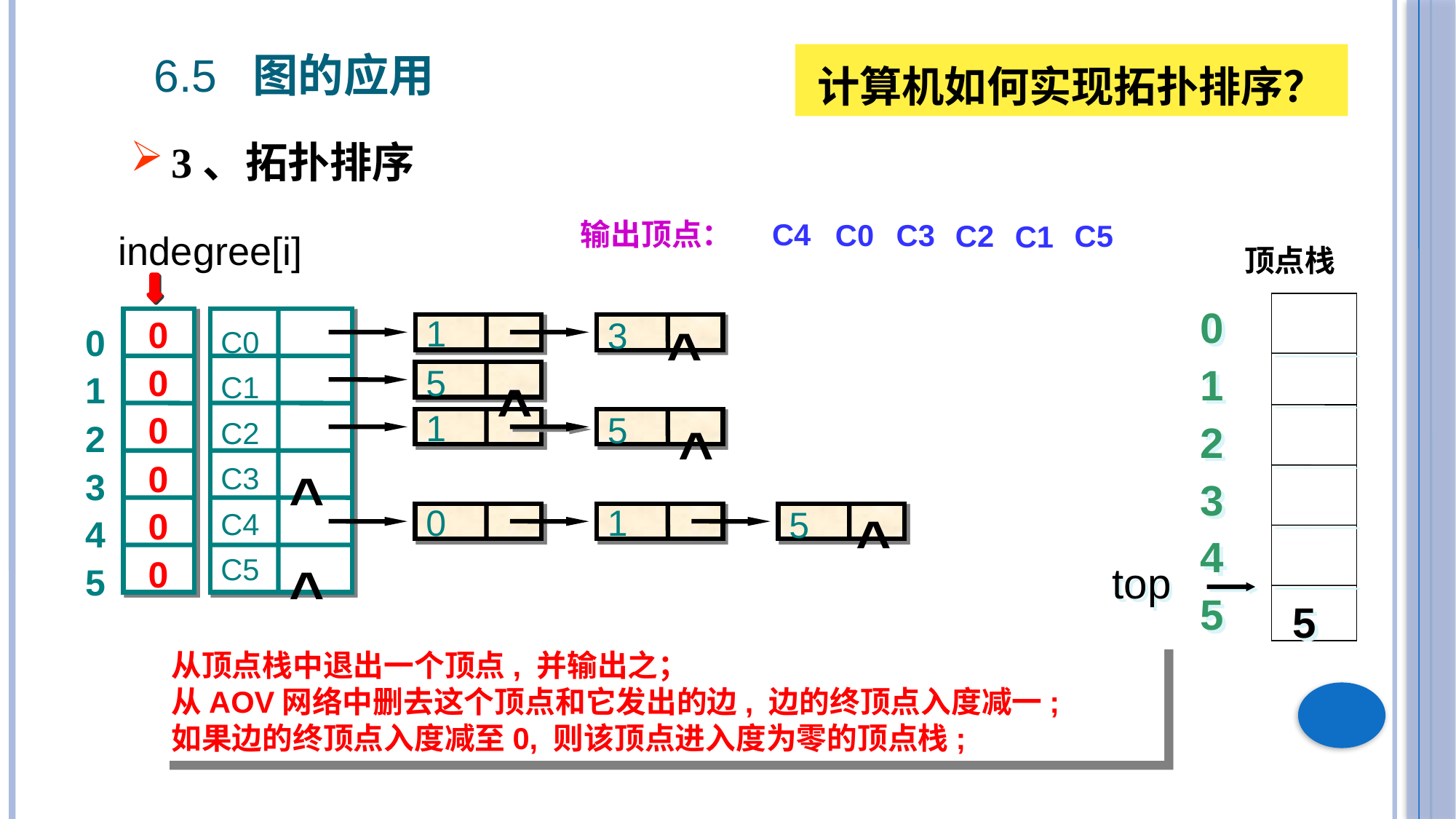

6.5  图的应用
计算机如何实现拓扑排序？
3、拓扑排序

输出顶点：
C4
C0
C3
C2
C5
C1
indegree[i]
顶点栈

0
1
2
3
4
5
0
0
0
0
0
0

C0
C1
C2
C3
C4
C5

0
1
2
3
4
5
^

3

1

5

^

^
1

5

^

^
0

1

5

^
top

5

从顶点栈中退出一个顶点, 并输出之；
从AOV网络中删去这个顶点和它发出的边, 边的终顶点入度减一;
如果边的终顶点入度减至0, 则该顶点进入度为零的顶点栈;